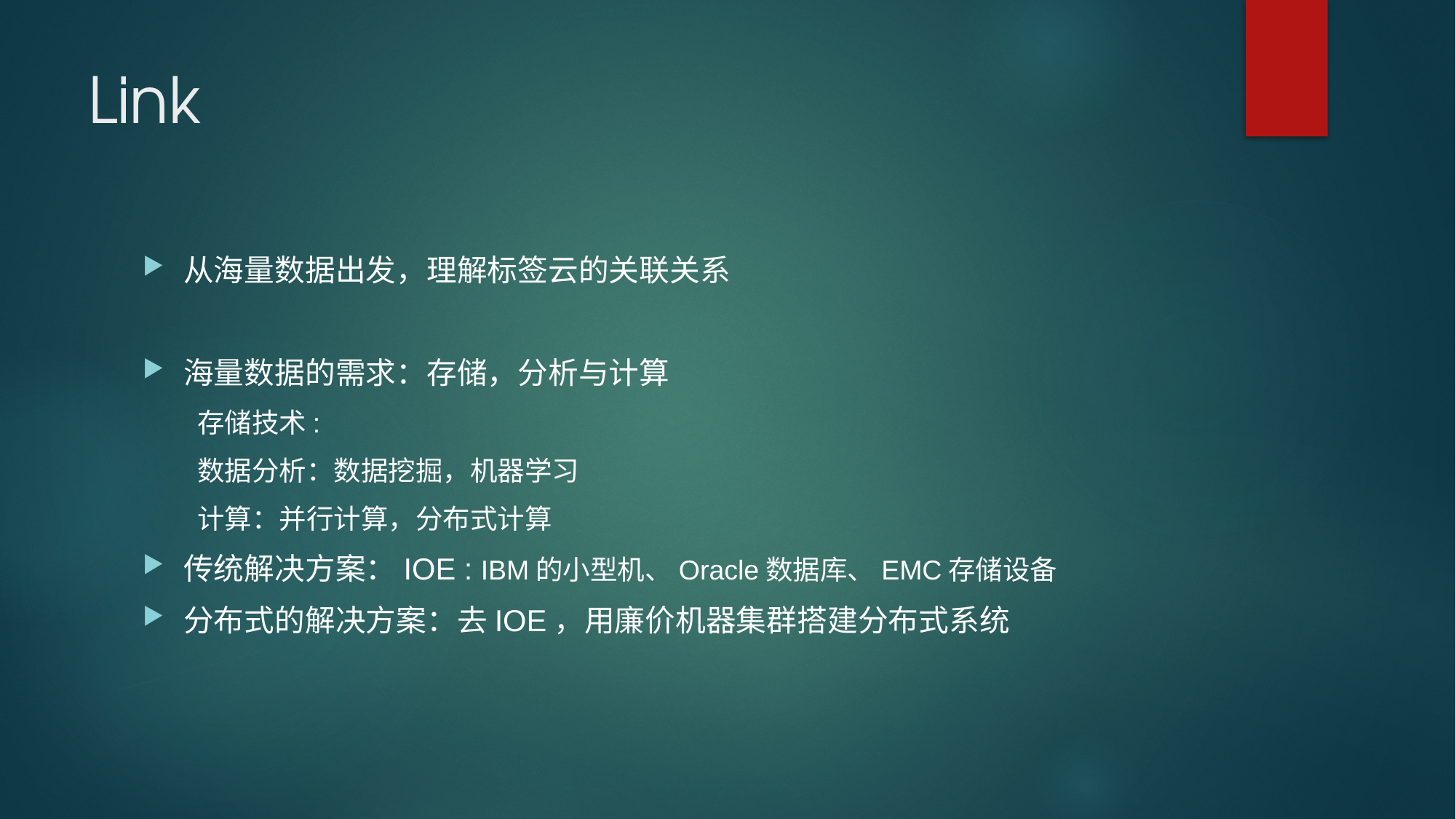

# Link
从海量数据出发，理解标签云的关联关系

海量数据的需求：存储，分析与计算
存储技术:
数据分析：数据挖掘，机器学习
计算：并行计算，分布式计算
传统解决方案：IOE : IBM的小型机、Oracle数据库、EMC存储设备
分布式的解决方案：去IOE，用廉价机器集群搭建分布式系统